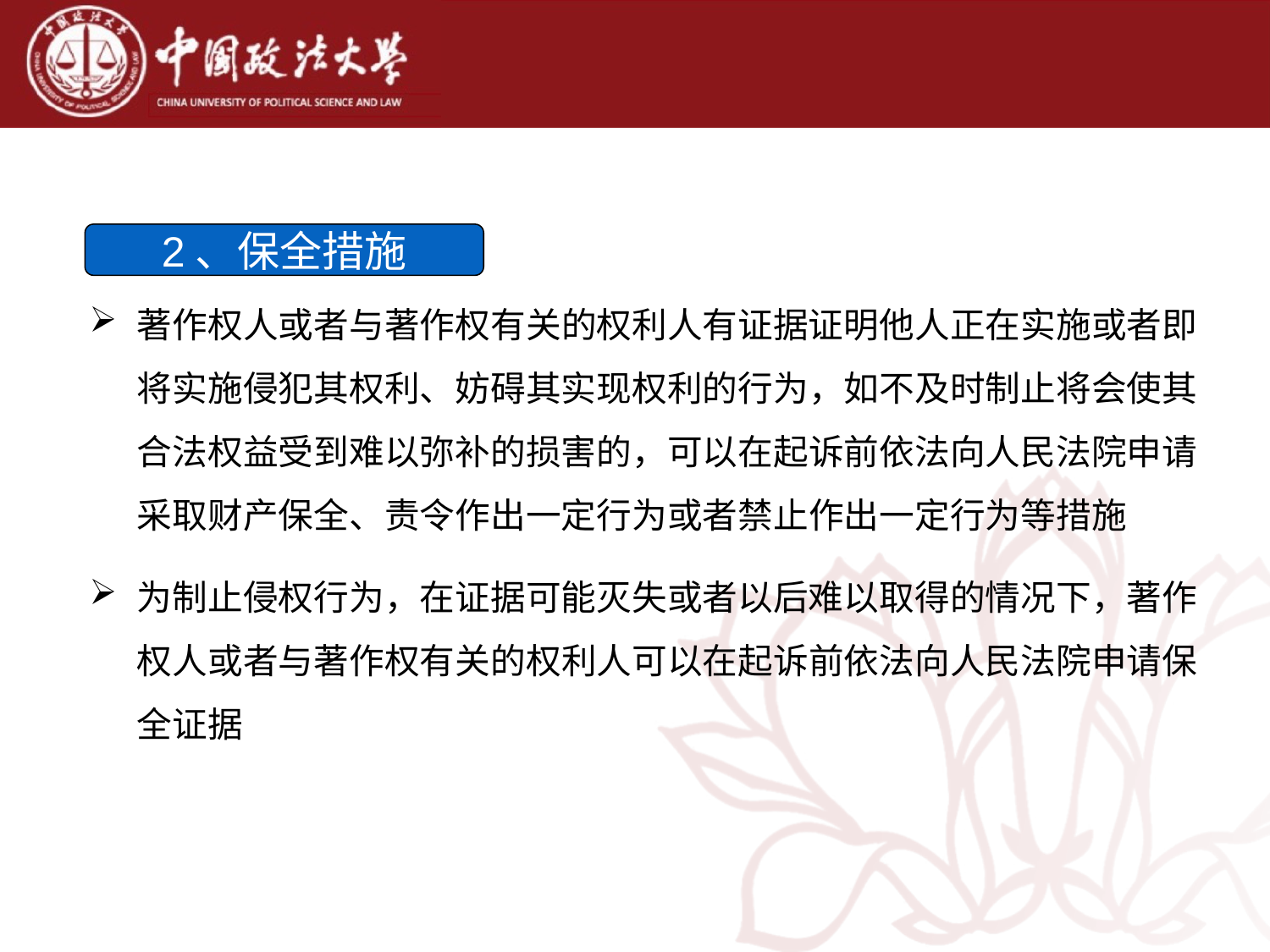

2、保全措施
著作权人或者与著作权有关的权利人有证据证明他人正在实施或者即将实施侵犯其权利、妨碍其实现权利的行为，如不及时制止将会使其合法权益受到难以弥补的损害的，可以在起诉前依法向人民法院申请采取财产保全、责令作出一定行为或者禁止作出一定行为等措施
为制止侵权行为，在证据可能灭失或者以后难以取得的情况下，著作权人或者与著作权有关的权利人可以在起诉前依法向人民法院申请保全证据